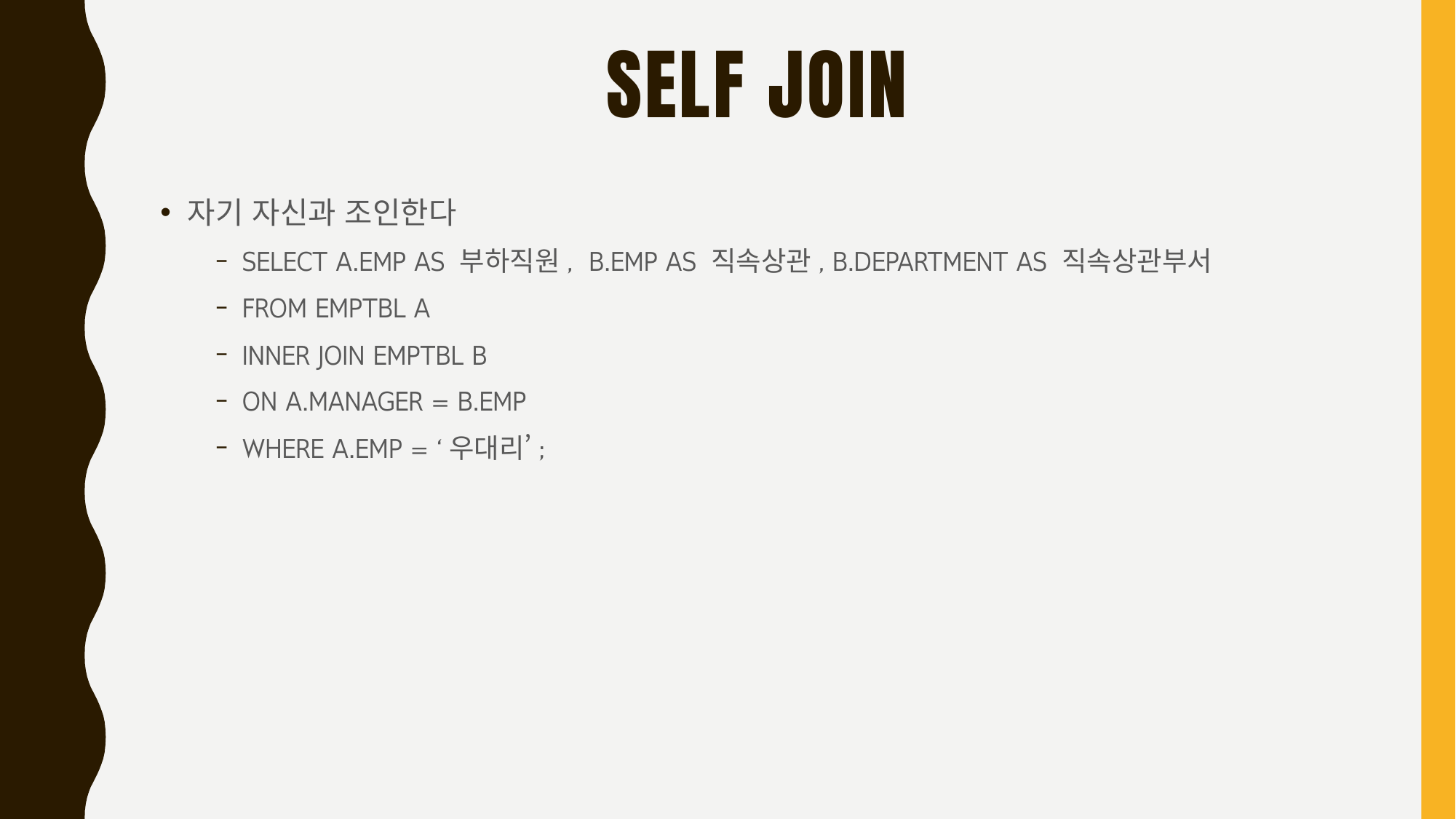

# SELF JOIN
자기 자신과 조인한다
SELECT A.EMP AS 부하직원,  B.EMP AS 직속상관, B.DEPARTMENT AS 직속상관부서
FROM EMPTBL A
INNER JOIN EMPTBL B
ON A.MANAGER = B.EMP
WHERE A.EMP = ‘우대리’;